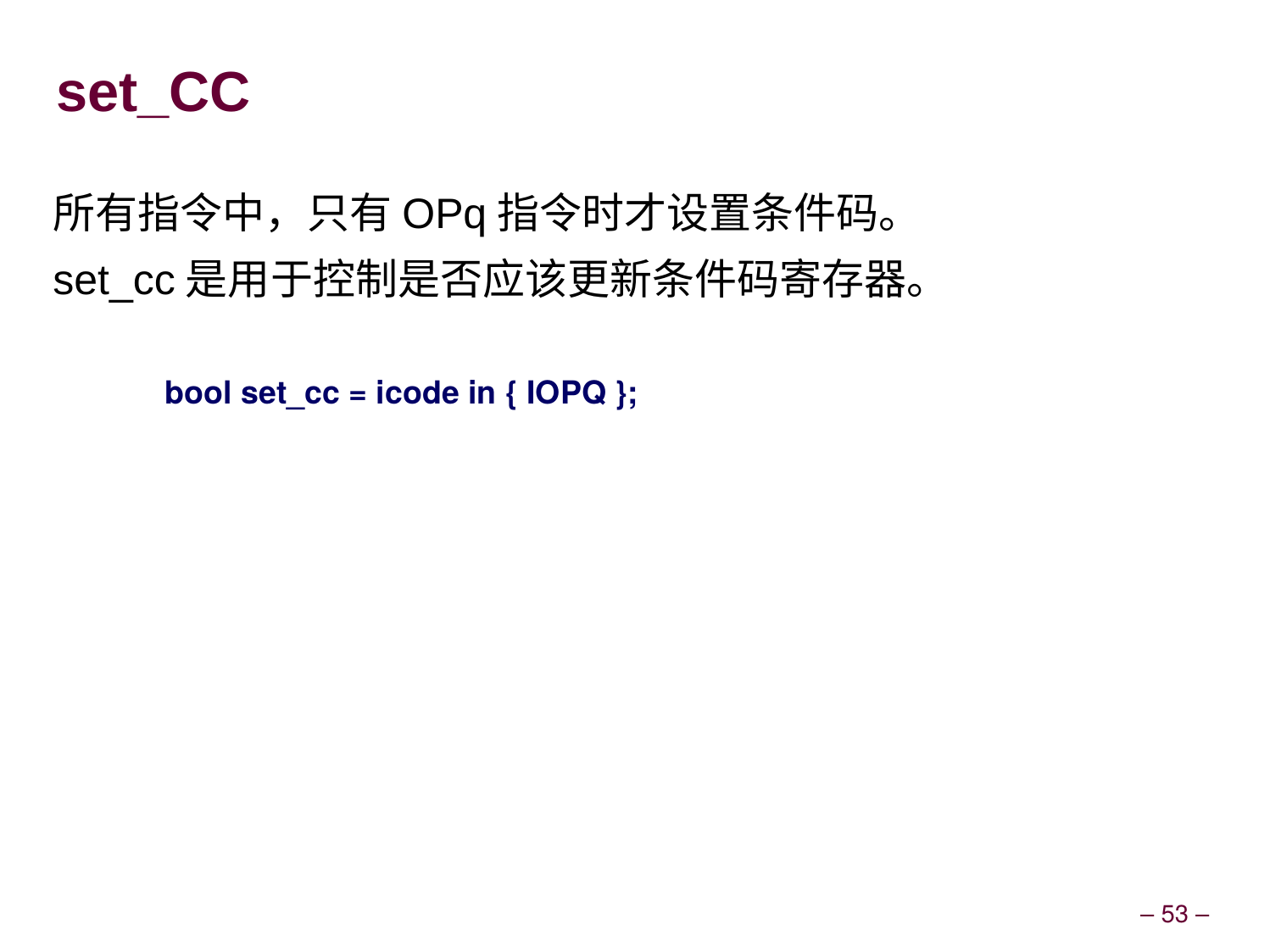

# set_CC
所有指令中，只有OPq指令时才设置条件码。
set_cc是用于控制是否应该更新条件码寄存器。
bool set_cc = icode in { IOPQ };